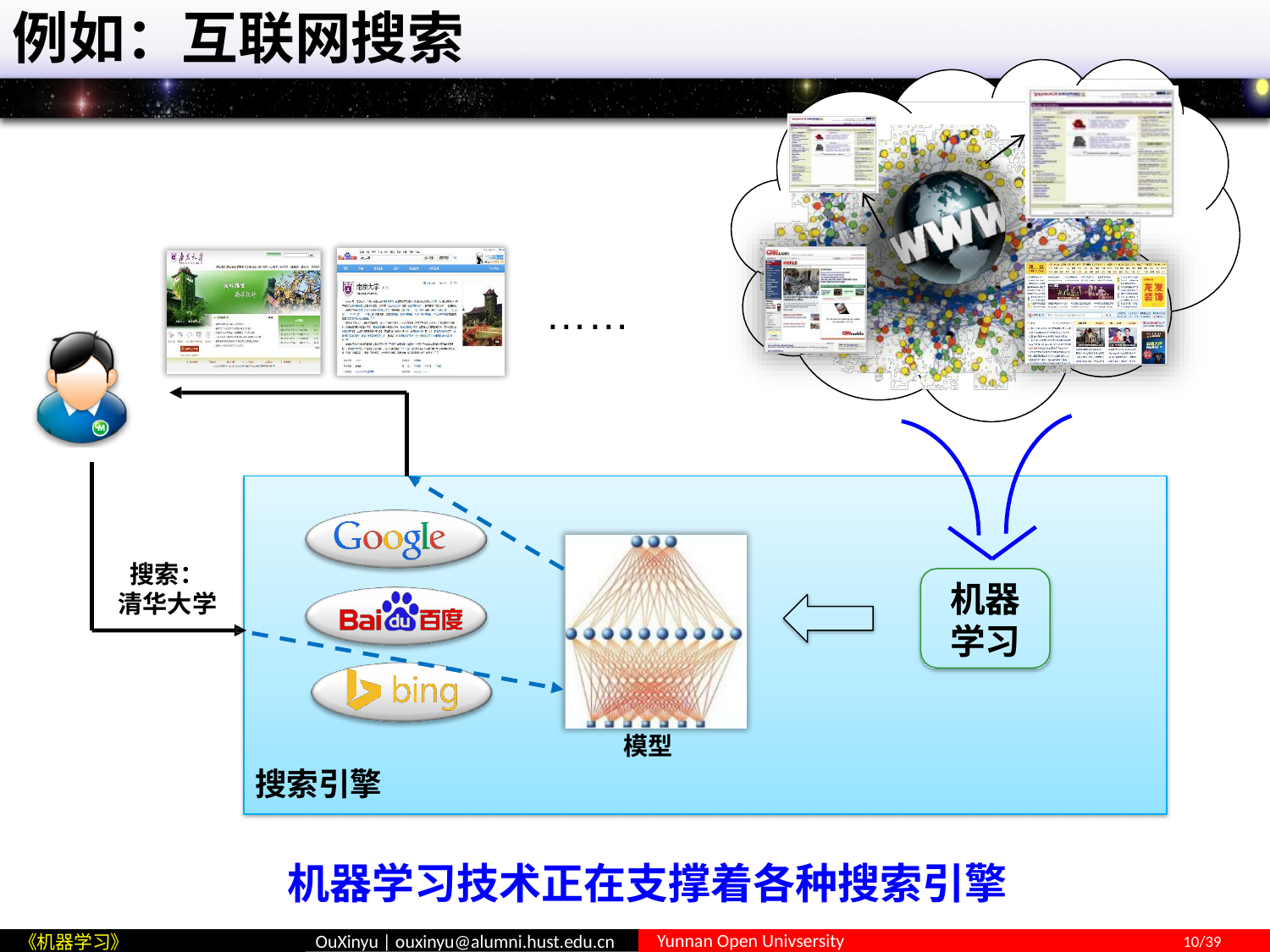

# 例如：互联网搜索

……

搜索：  清华大学

机器 学习

模型
搜索引擎
机器学习技术正在支撑着各种搜索引擎